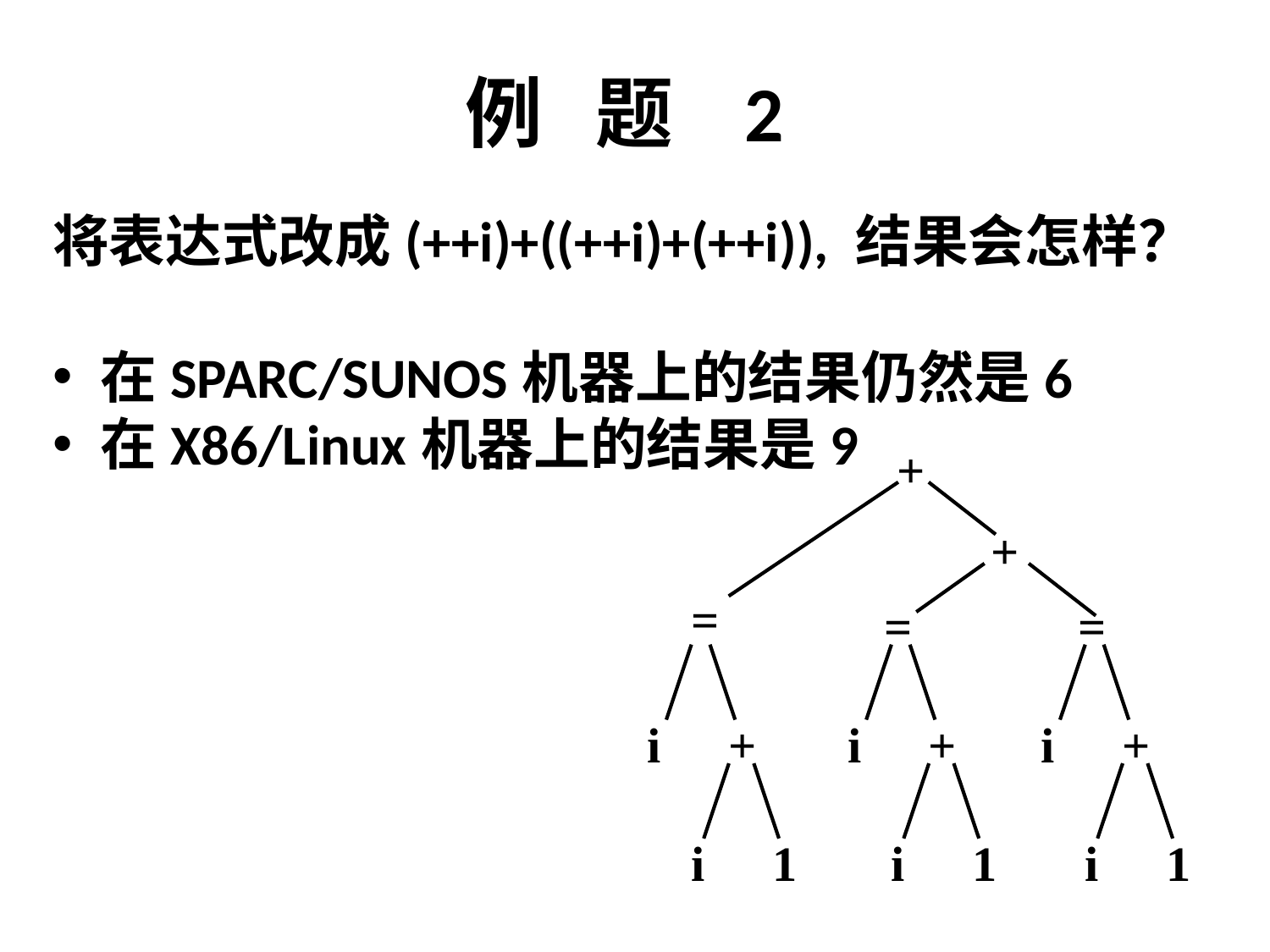

# 例   题   2
将表达式改成(++i)+((++i)+(++i)), 结果会怎样？

在SPARC/SUNOS机器上的结果仍然是6
在X86/Linux机器上的结果是9
+

+

=
=
=

i
+

i
1

i
+

i
1

i
+

i
1